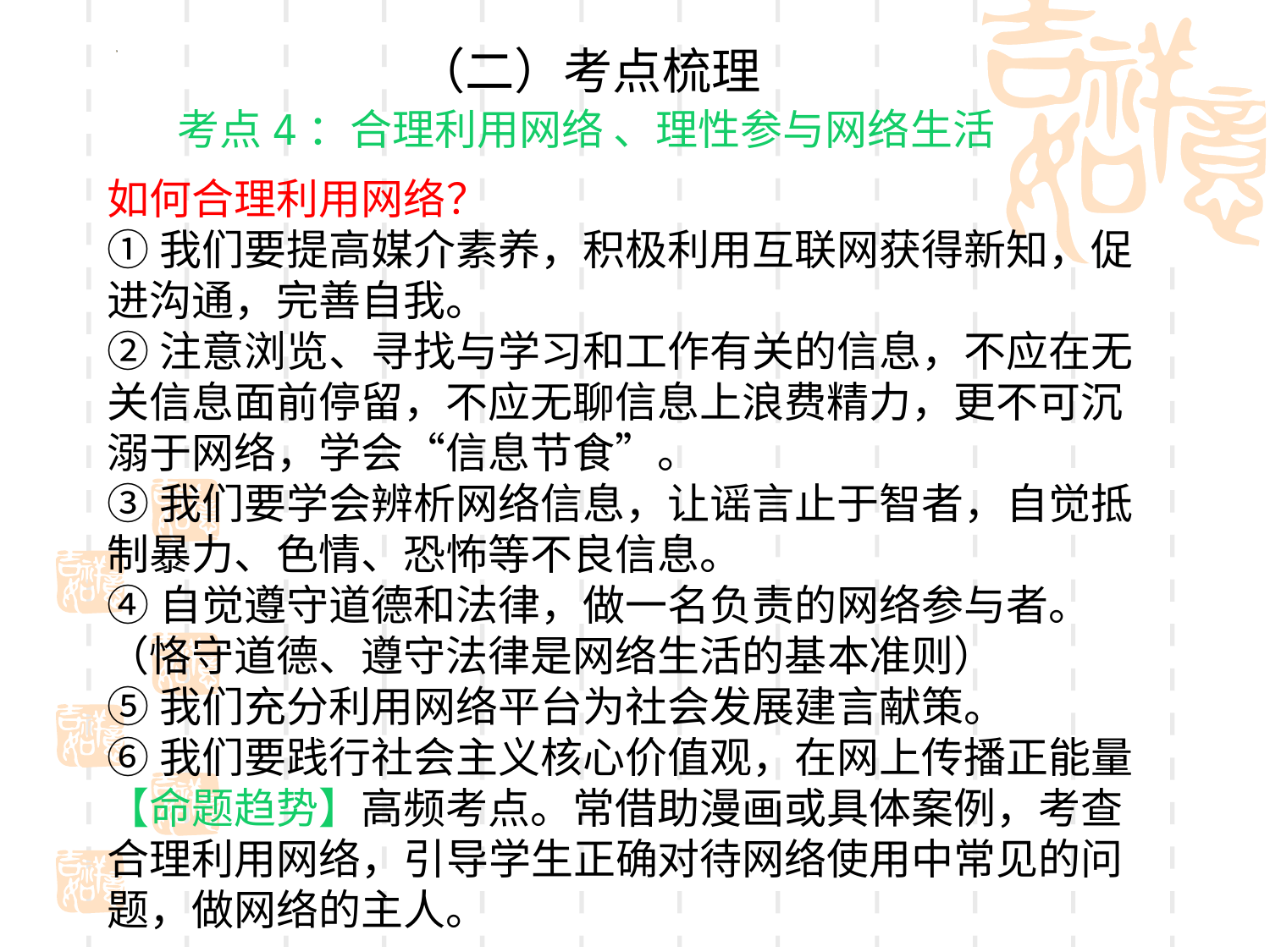

（二）考点梳理
考点4：合理利用网络 、理性参与网络生活
如何合理利用网络？
①我们要提高媒介素养，积极利用互联网获得新知，促进沟通，完善自我。
②注意浏览、寻找与学习和工作有关的信息，不应在无关信息面前停留，不应无聊信息上浪费精力，更不可沉溺于网络，学会“信息节食”。
③我们要学会辨析网络信息，让谣言止于智者，自觉抵制暴力、色情、恐怖等不良信息。
④自觉遵守道德和法律，做一名负责的网络参与者。（恪守道德、遵守法律是网络生活的基本准则）
⑤我们充分利用网络平台为社会发展建言献策。
⑥我们要践行社会主义核心价值观，在网上传播正能量
【命题趋势】高频考点。常借助漫画或具体案例，考查合理利用网络，引导学生正确对待网络使用中常见的问题，做网络的主人。